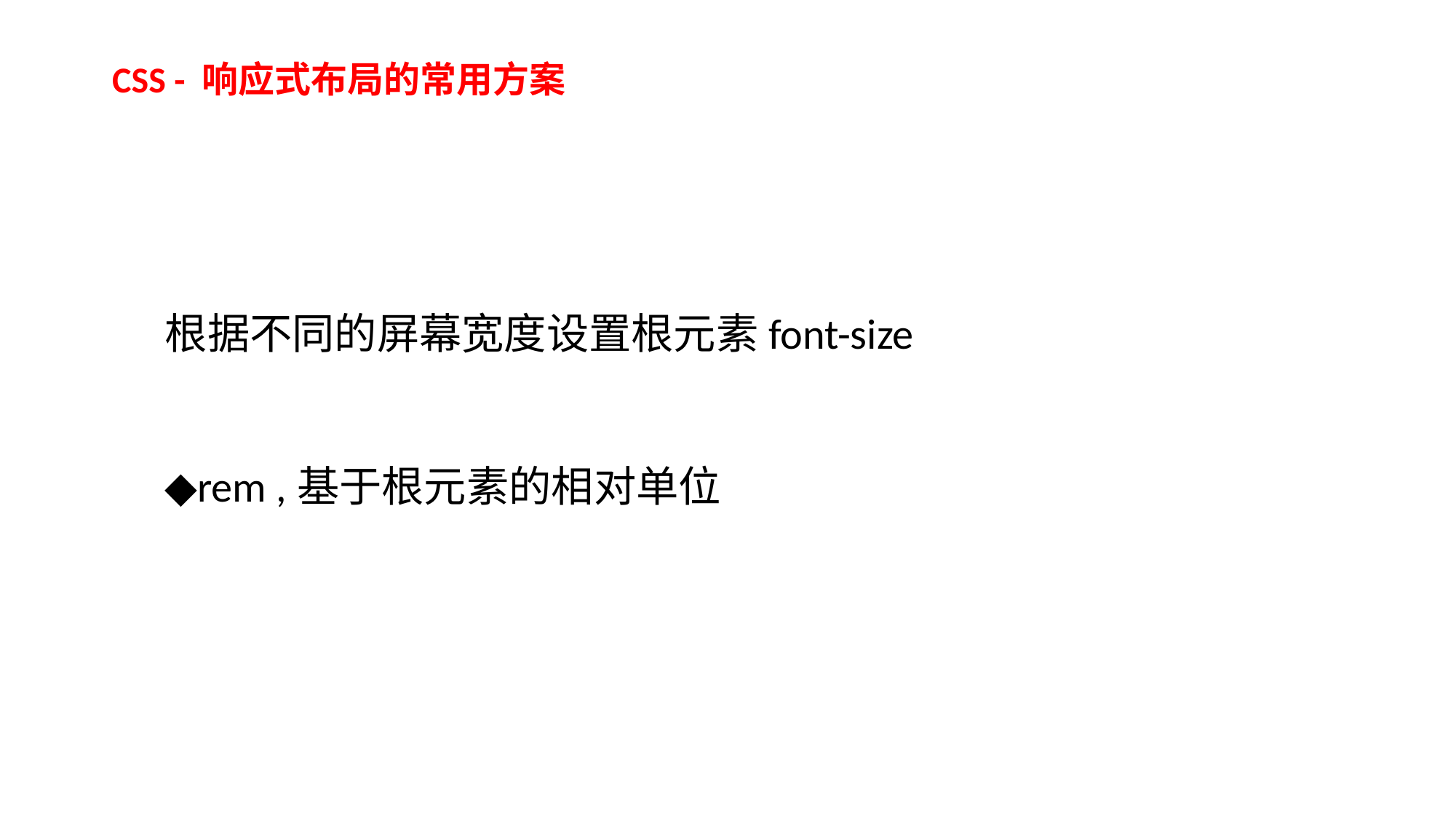

CSS - 响应式布局的常用方案
根据不同的屏幕宽度设置根元素font-size

◆rem ,基于根元素的相对单位